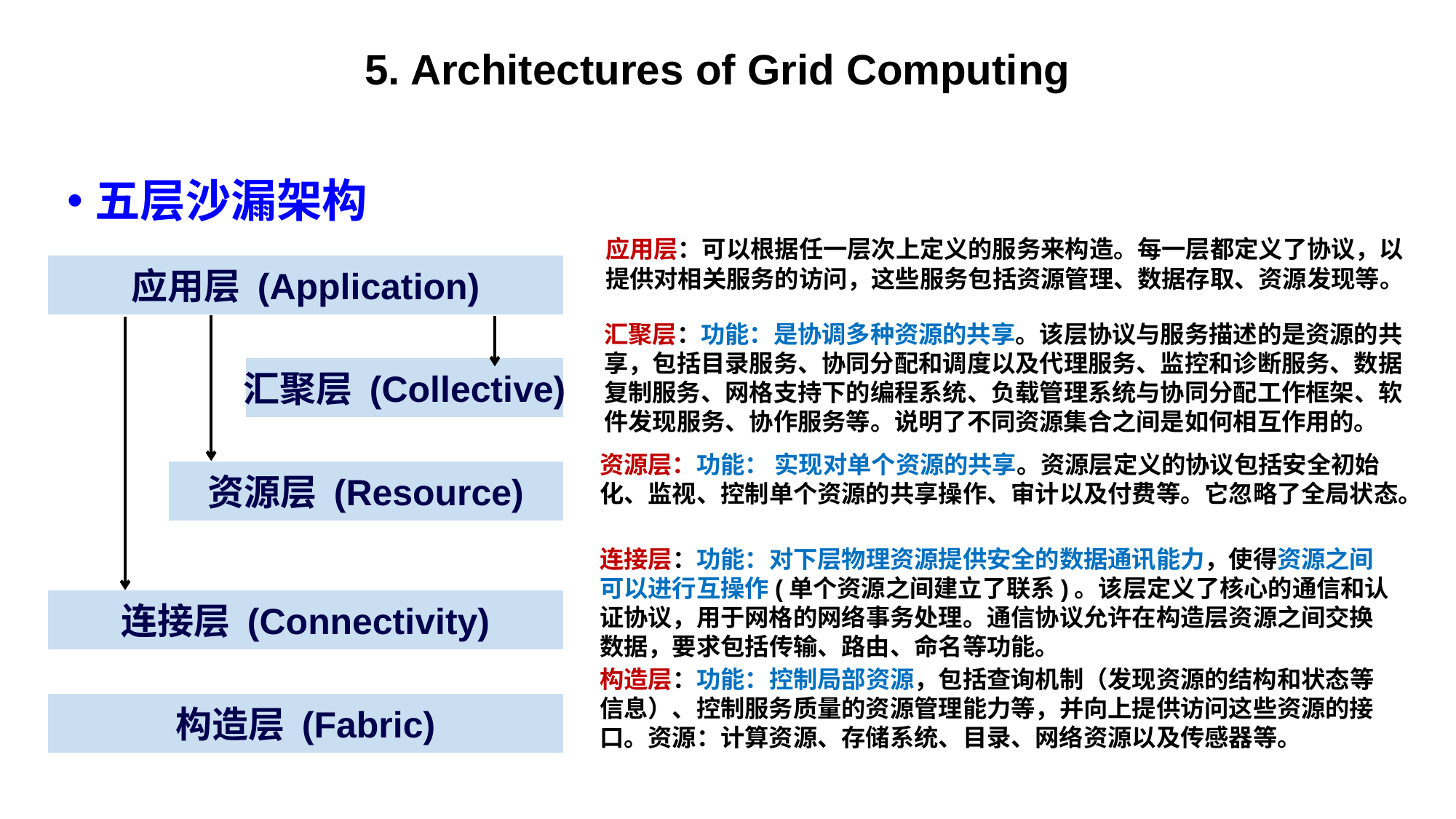

5. Architectures of Grid Computing
五层沙漏架构
应用层：可以根据任一层次上定义的服务来构造。每一层都定义了协议，以提供对相关服务的访问，这些服务包括资源管理、数据存取、资源发现等。
应用层 (Application)
汇聚层：功能：是协调多种资源的共享。该层协议与服务描述的是资源的共享，包括目录服务、协同分配和调度以及代理服务、监控和诊断服务、数据复制服务、网格支持下的编程系统、负载管理系统与协同分配工作框架、软件发现服务、协作服务等。说明了不同资源集合之间是如何相互作用的。
汇聚层 (Collective)
资源层：功能： 实现对单个资源的共享。资源层定义的协议包括安全初始化、监视、控制单个资源的共享操作、审计以及付费等。它忽略了全局状态。
资源层 (Resource)
连接层：功能：对下层物理资源提供安全的数据通讯能力，使得资源之间可以进行互操作(单个资源之间建立了联系)。该层定义了核心的通信和认证协议，用于网格的网络事务处理。通信协议允许在构造层资源之间交换数据，要求包括传输、路由、命名等功能。
连接层 (Connectivity)
构造层：功能：控制局部资源，包括查询机制（发现资源的结构和状态等信息）、控制服务质量的资源管理能力等，并向上提供访问这些资源的接口。资源：计算资源、存储系统、目录、网络资源以及传感器等。
构造层 (Fabric)